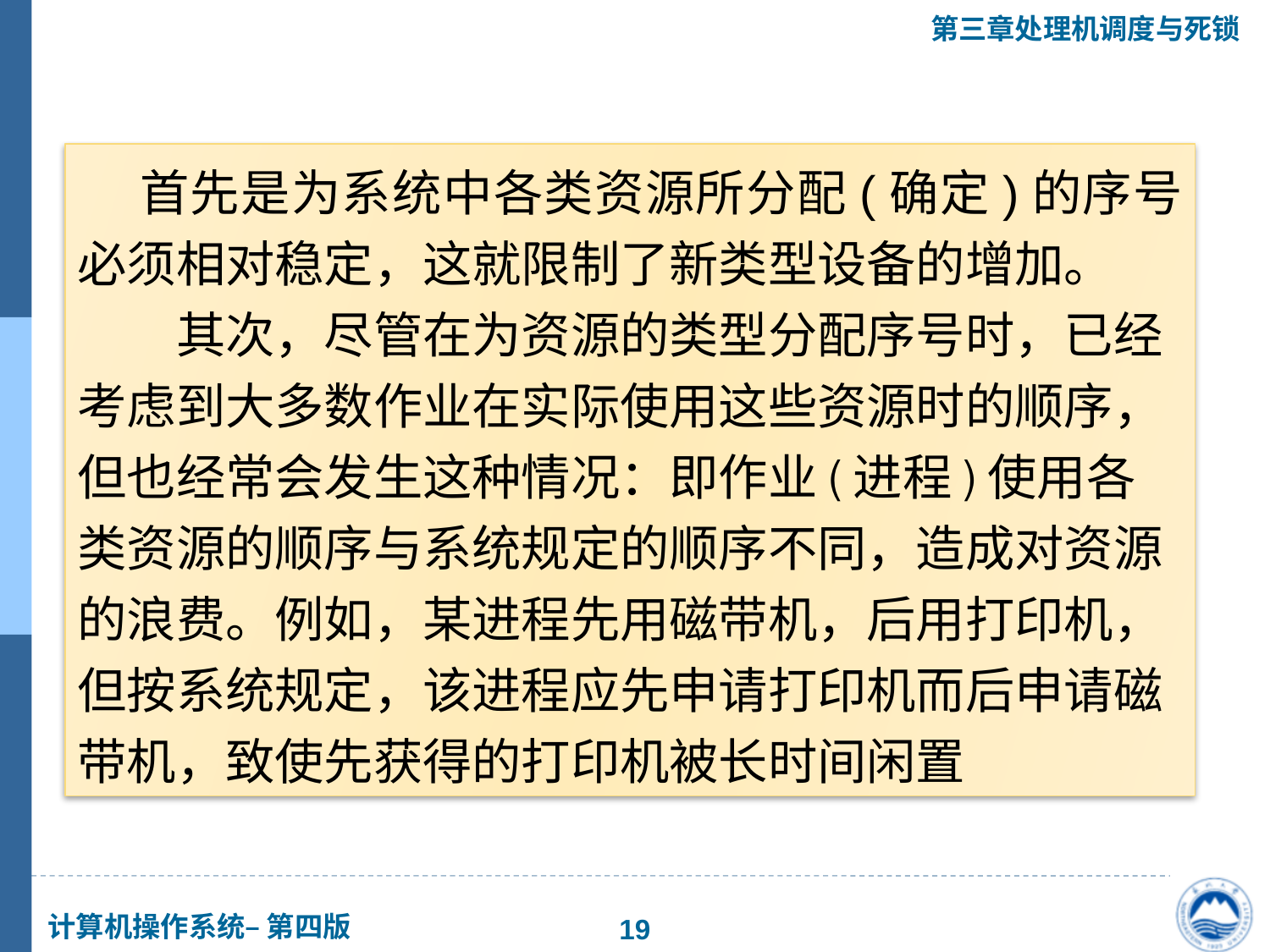

首先是为系统中各类资源所分配(确定)的序号必须相对稳定，这就限制了新类型设备的增加。
　　其次，尽管在为资源的类型分配序号时，已经考虑到大多数作业在实际使用这些资源时的顺序，但也经常会发生这种情况：即作业(进程)使用各类资源的顺序与系统规定的顺序不同，造成对资源的浪费。例如，某进程先用磁带机，后用打印机，但按系统规定，该进程应先申请打印机而后申请磁带机，致使先获得的打印机被长时间闲置